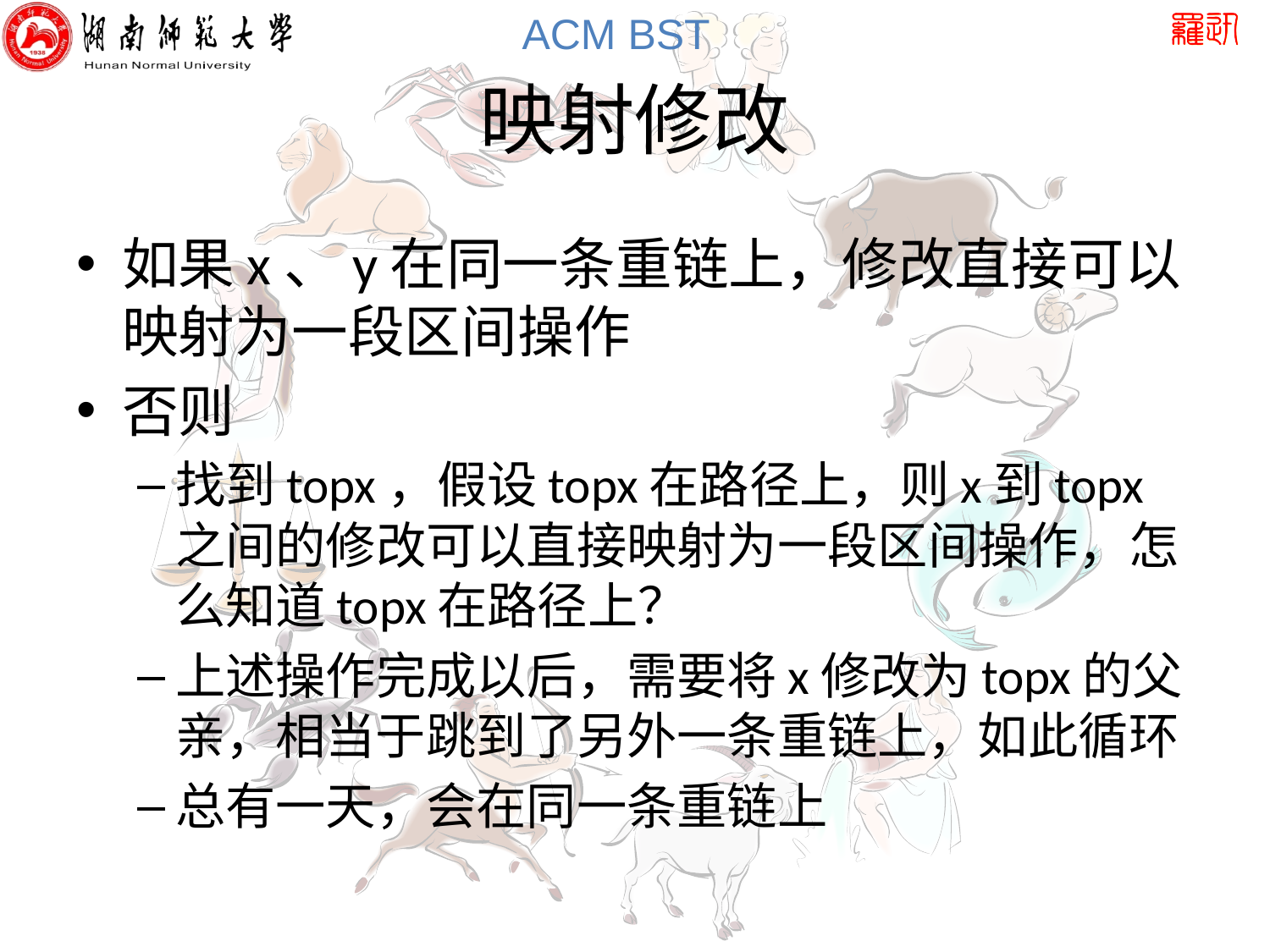

# 映射修改
如果x、y在同一条重链上，修改直接可以映射为一段区间操作
否则
找到topx，假设topx在路径上，则x到topx之间的修改可以直接映射为一段区间操作，怎么知道topx在路径上？
上述操作完成以后，需要将x修改为topx的父亲，相当于跳到了另外一条重链上，如此循环
总有一天，会在同一条重链上